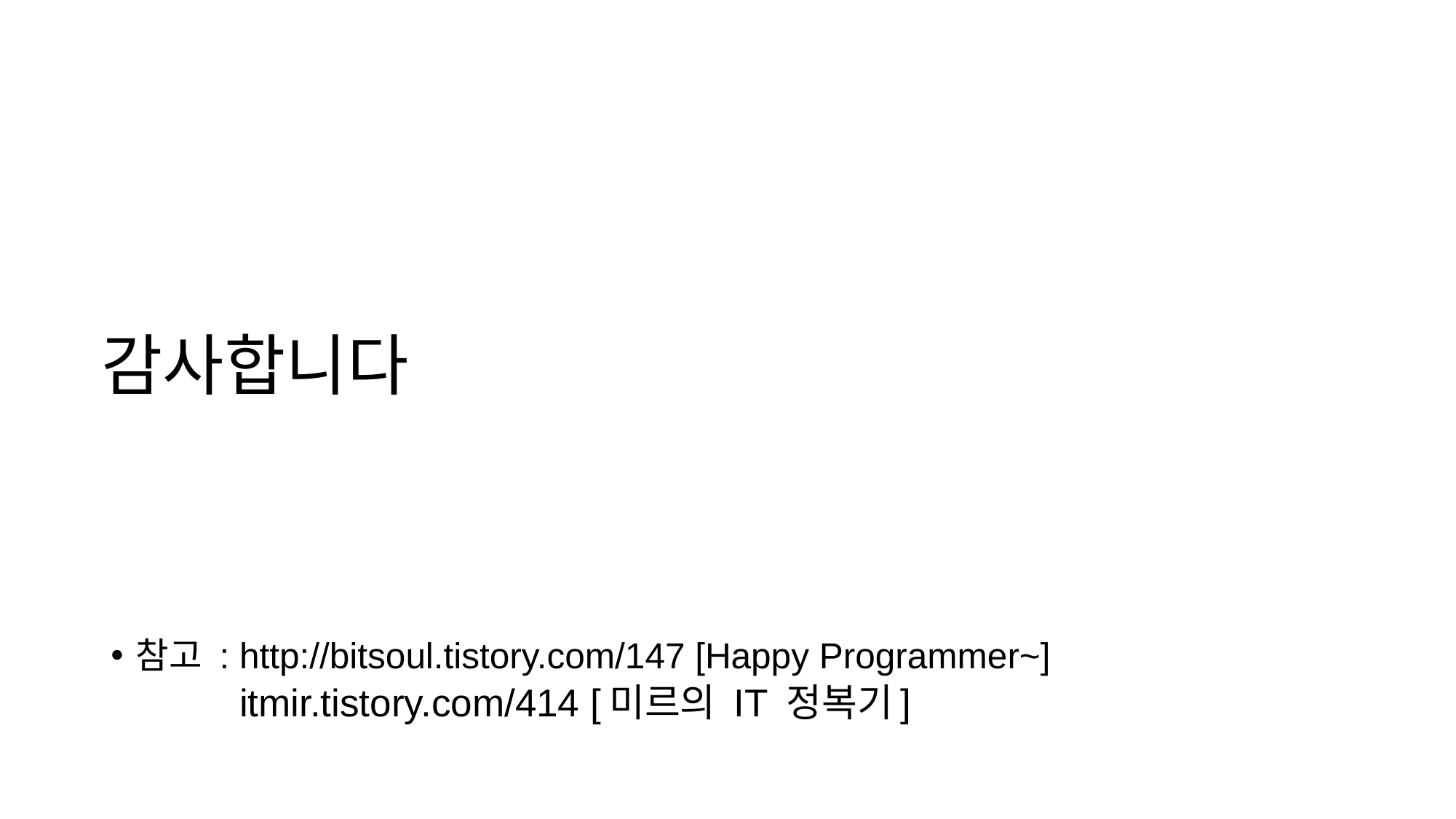

참고 : http://bitsoul.tistory.com/147 [Happy Programmer~]
    itmir.tistory.com/414 [미르의 IT 정복기]

# 감사합니다